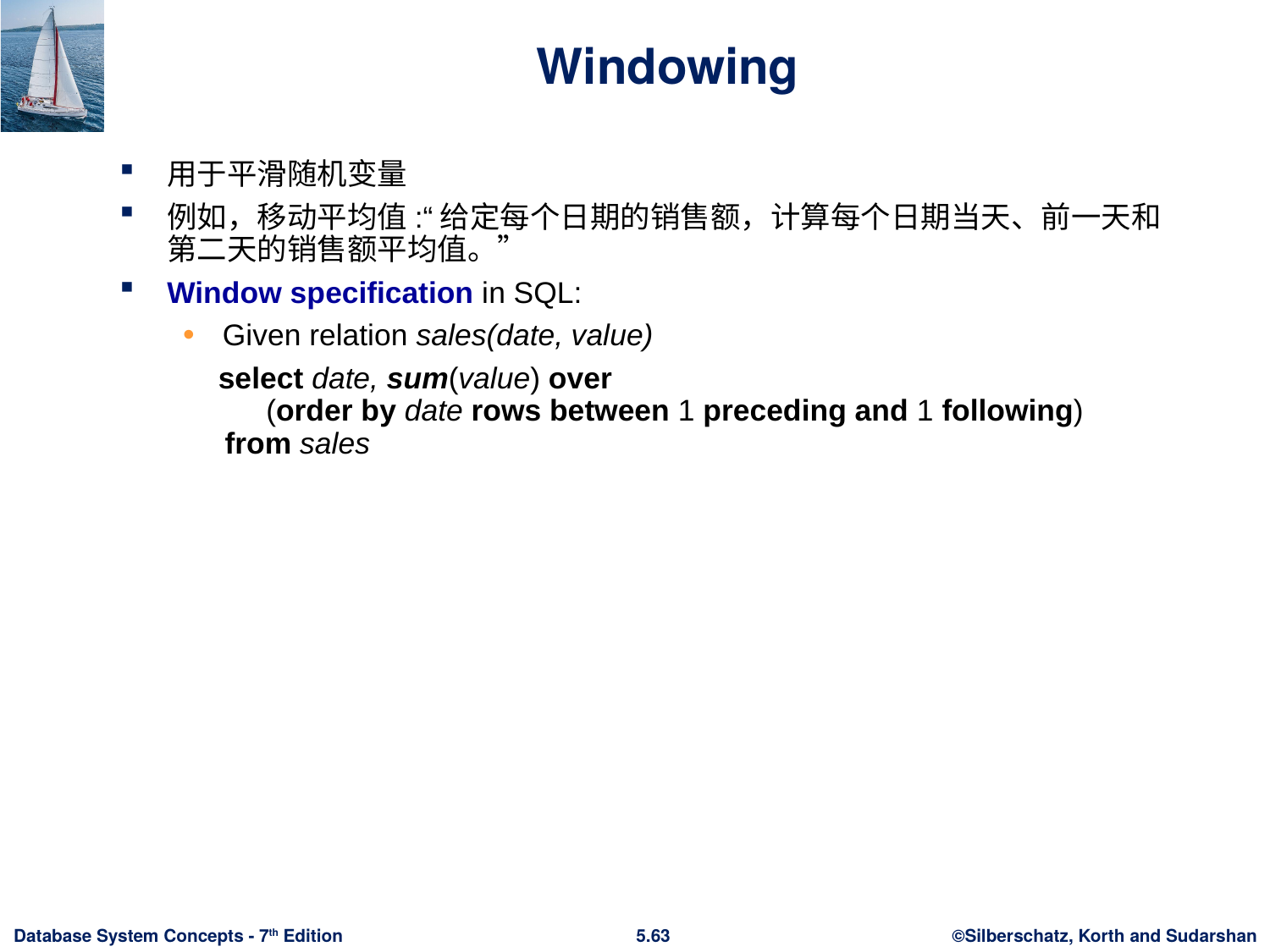

Windowing
用于平滑随机变量
例如，移动平均值:“给定每个日期的销售额，计算每个日期当天、前一天和第二天的销售额平均值。”
Window specification in SQL:
Given relation sales(date, value)
            select date, sum(value) over
            (order by date rows between 1 preceding and 1 following)
       from sales